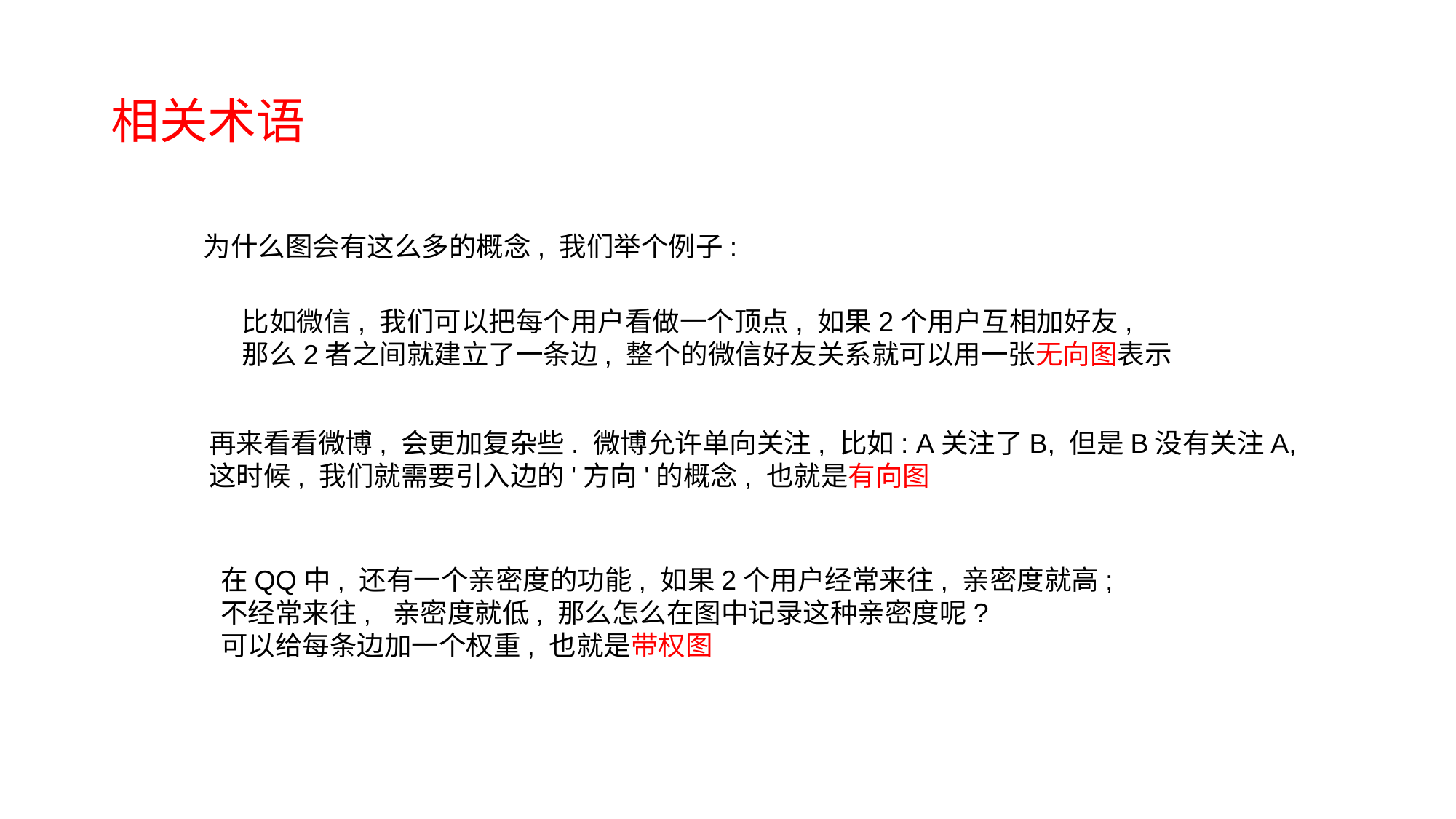

# 相关术语
为什么图会有这么多的概念, 我们举个例子:
比如微信, 我们可以把每个用户看做一个顶点, 如果2个用户互相加好友,
那么2者之间就建立了一条边, 整个的微信好友关系就可以用一张无向图表示
再来看看微博, 会更加复杂些. 微博允许单向关注, 比如: A关注了B, 但是B没有关注A,
这时候, 我们就需要引入边的'方向'的概念, 也就是有向图
在QQ中, 还有一个亲密度的功能, 如果2个用户经常来往, 亲密度就高;
不经常来往,  亲密度就低, 那么怎么在图中记录这种亲密度呢?
可以给每条边加一个权重, 也就是带权图